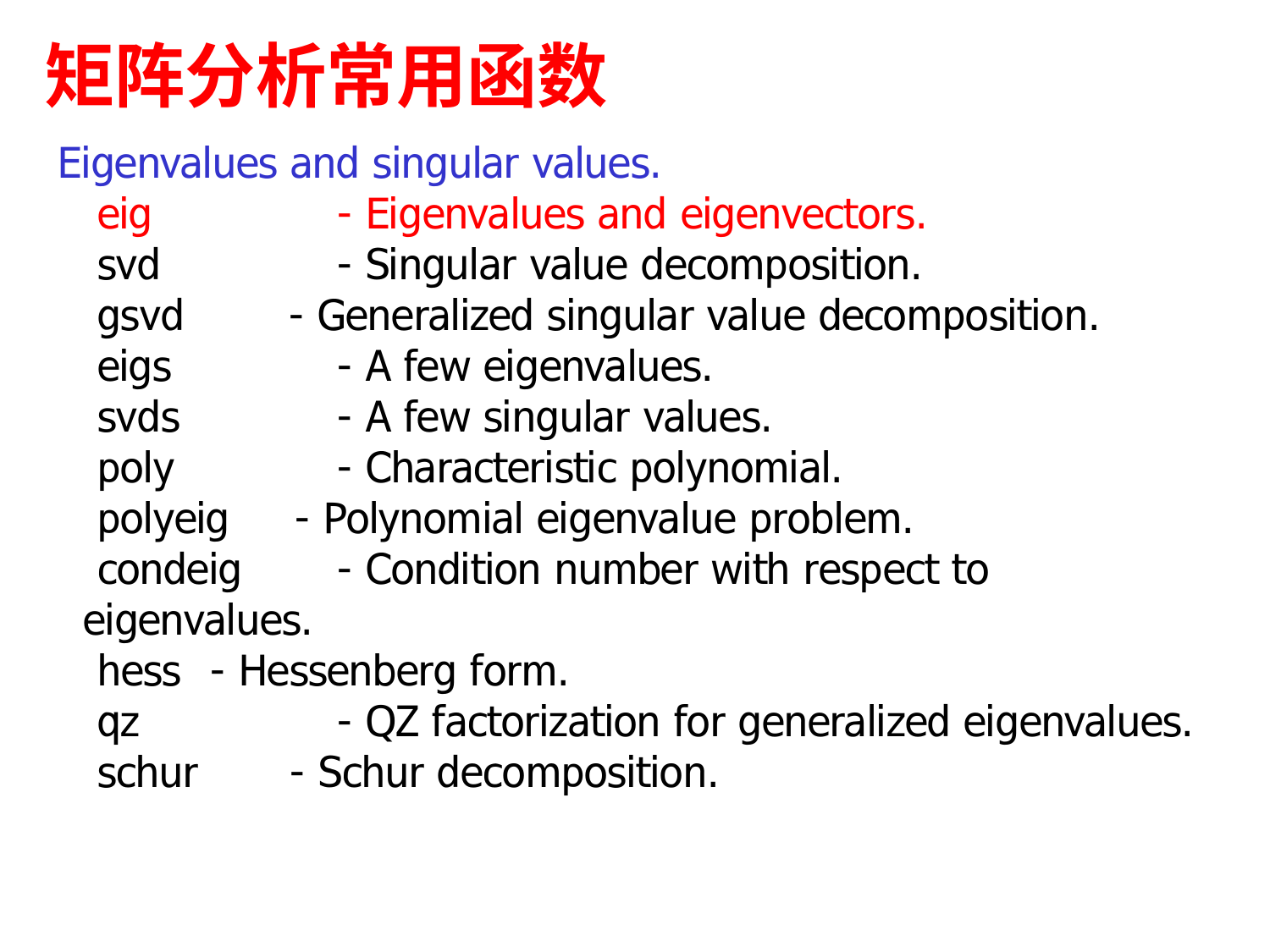

矩阵分析常用函数
Eigenvalues and singular values.
   eig         	- Eigenvalues and eigenvectors.
   svd         	- Singular value decomposition.
   gsvd        - Generalized singular value decomposition.
   eigs        	- A few eigenvalues.
   svds        	- A few singular values.
   poly        	- Characteristic polynomial.
   polyeig     - Polynomial eigenvalue problem.
   condeig	- Condition number with respect to eigenvalues.
   hess	- Hessenberg form.
   qz		- QZ factorization for generalized eigenvalues.
   schur       - Schur decomposition.
63